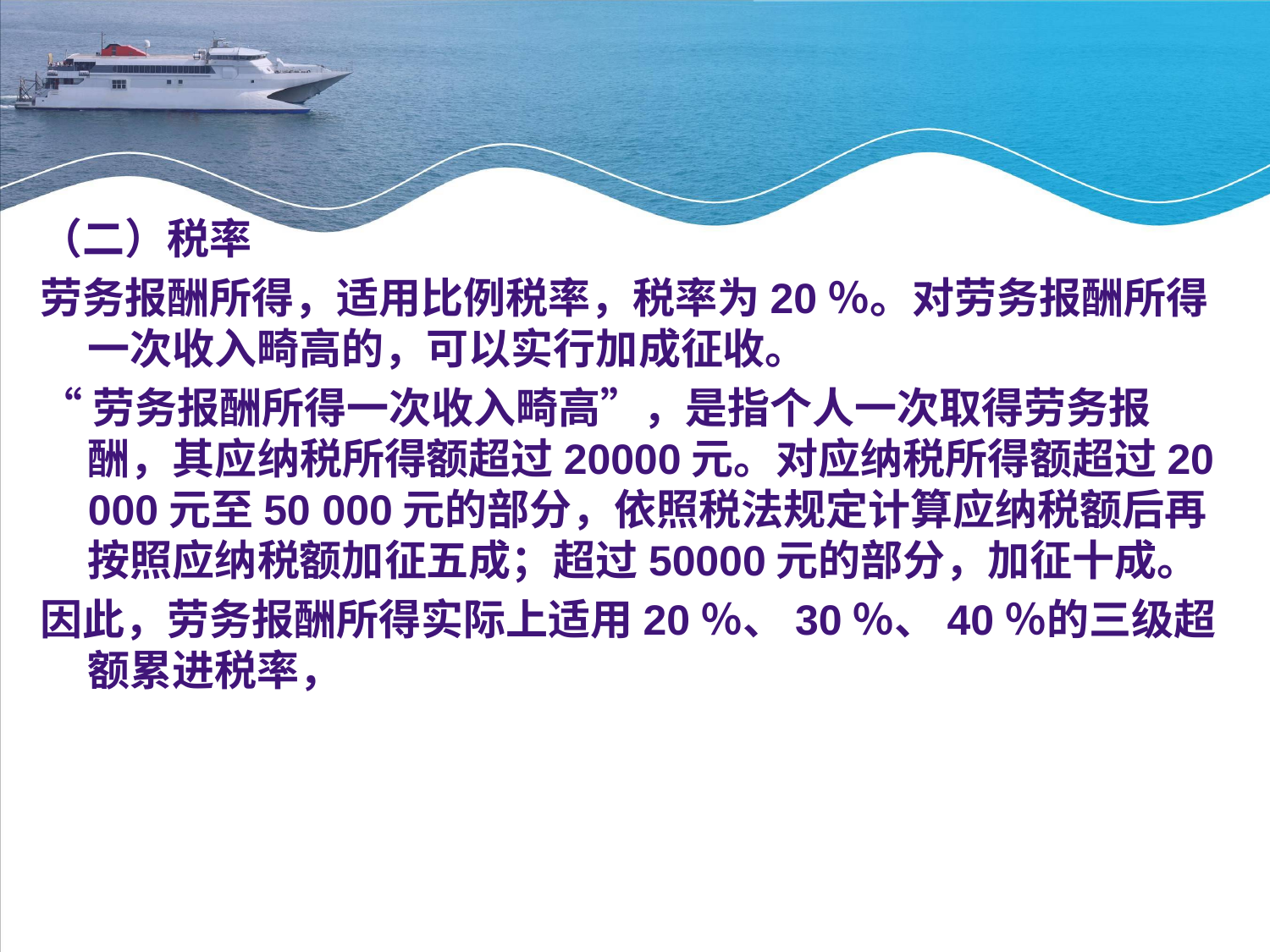

#
（二）税率
劳务报酬所得，适用比例税率，税率为20％。对劳务报酬所得一次收入畸高的，可以实行加成征收。
“劳务报酬所得一次收入畸高”，是指个人一次取得劳务报酬，其应纳税所得额超过20000元。对应纳税所得额超过20 000元至50 000元的部分，依照税法规定计算应纳税额后再按照应纳税额加征五成；超过50000元的部分，加征十成。
因此，劳务报酬所得实际上适用20％、30％、40％的三级超额累进税率，